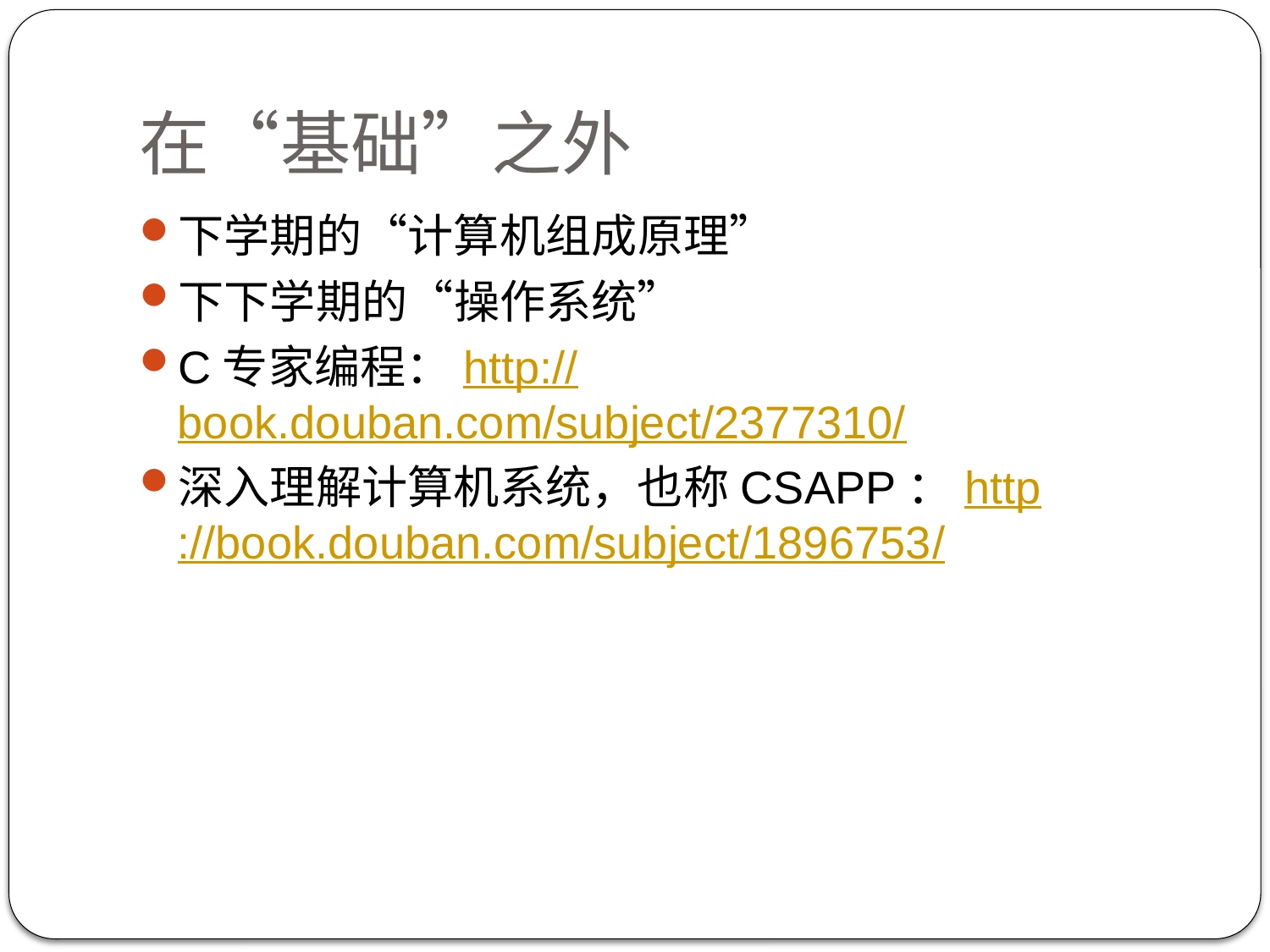

# 在“基础”之外
下学期的“计算机组成原理”
下下学期的“操作系统”
C专家编程：http://book.douban.com/subject/2377310/
深入理解计算机系统，也称CSAPP：http://book.douban.com/subject/1896753/